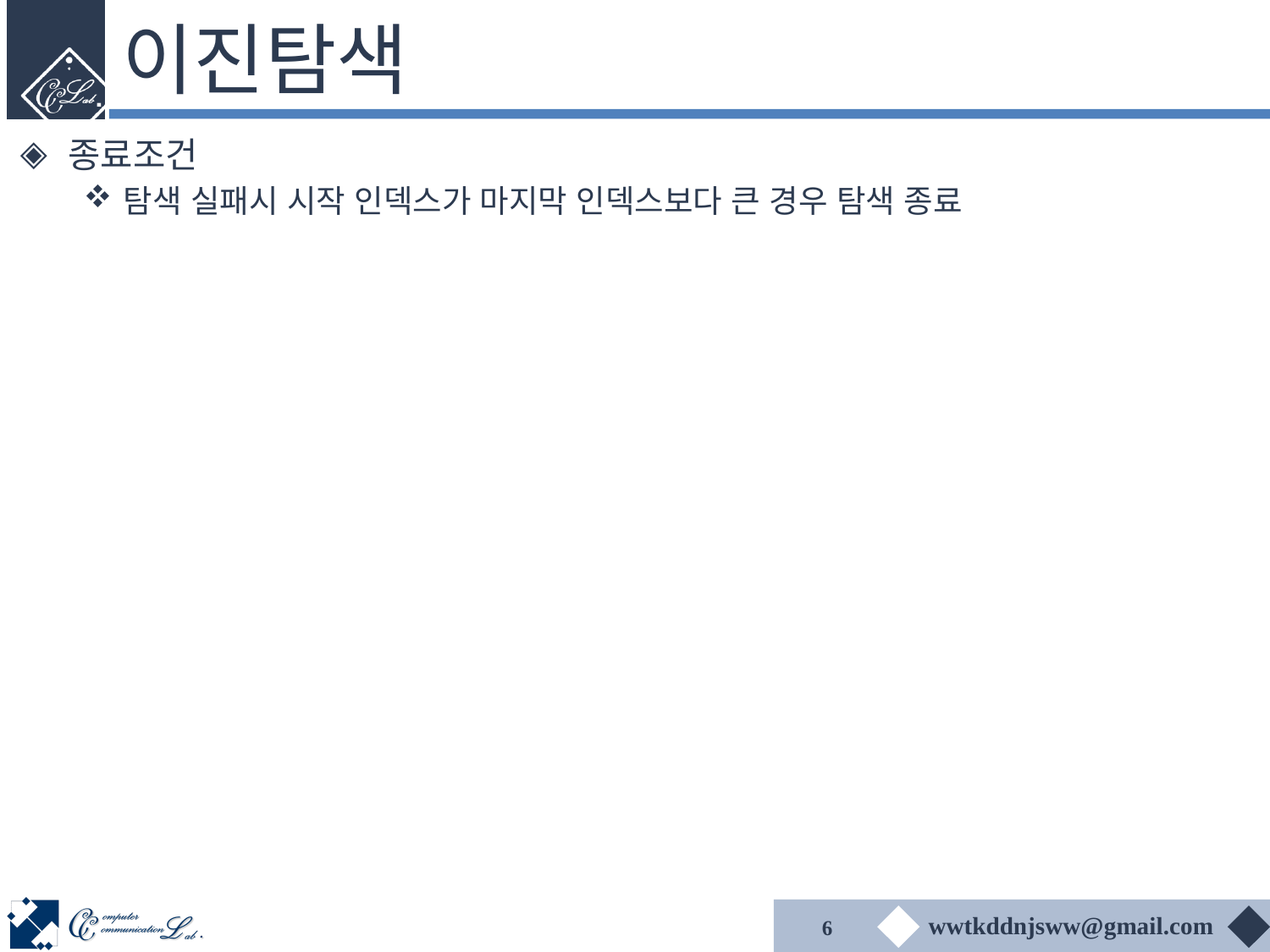

# 이진탐색
종료조건
탐색 실패시 시작 인덱스가 마지막 인덱스보다 큰 경우 탐색 종료